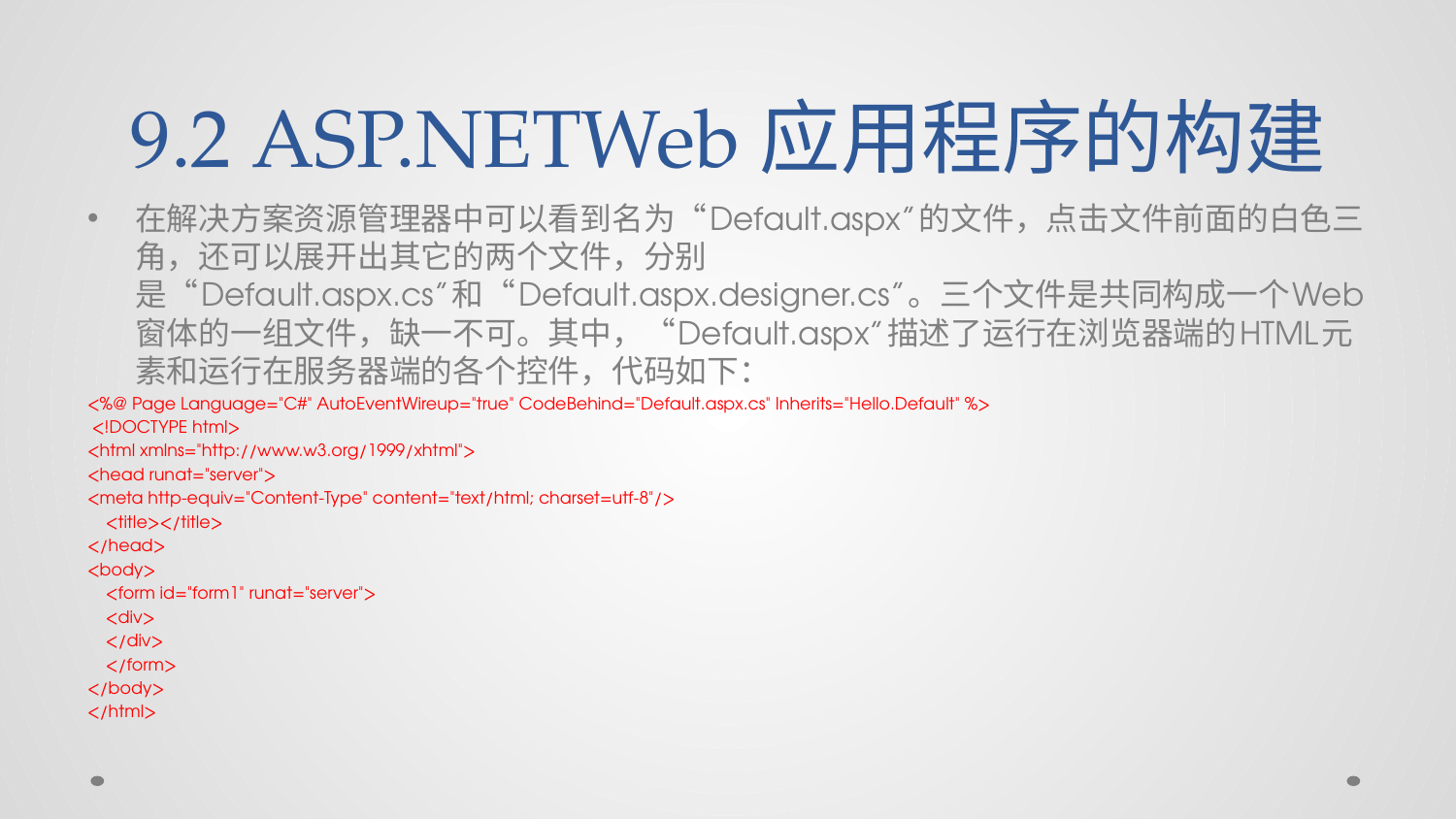

# 9.2 ASP.NETWeb应用程序的构建
在解决方案资源管理器中可以看到名为“Default.aspx”的文件，点击文件前面的白色三角，还可以展开出其它的两个文件，分别是“Default.aspx.cs”和“Default.aspx.designer.cs”。三个文件是共同构成一个Web窗体的一组文件，缺一不可。其中，“Default.aspx”描述了运行在浏览器端的HTML元素和运行在服务器端的各个控件，代码如下：
<%@ Page Language="C#" AutoEventWireup="true" CodeBehind="Default.aspx.cs" Inherits="Hello.Default" %>
 <!DOCTYPE html>
<html xmlns="http://www.w3.org/1999/xhtml">
<head runat="server">
<meta http-equiv="Content-Type" content="text/html; charset=utf-8"/>
    <title></title>
</head>
<body>
    <form id="form1" runat="server">
    <div>
    </div>
    </form>
</body>
</html>